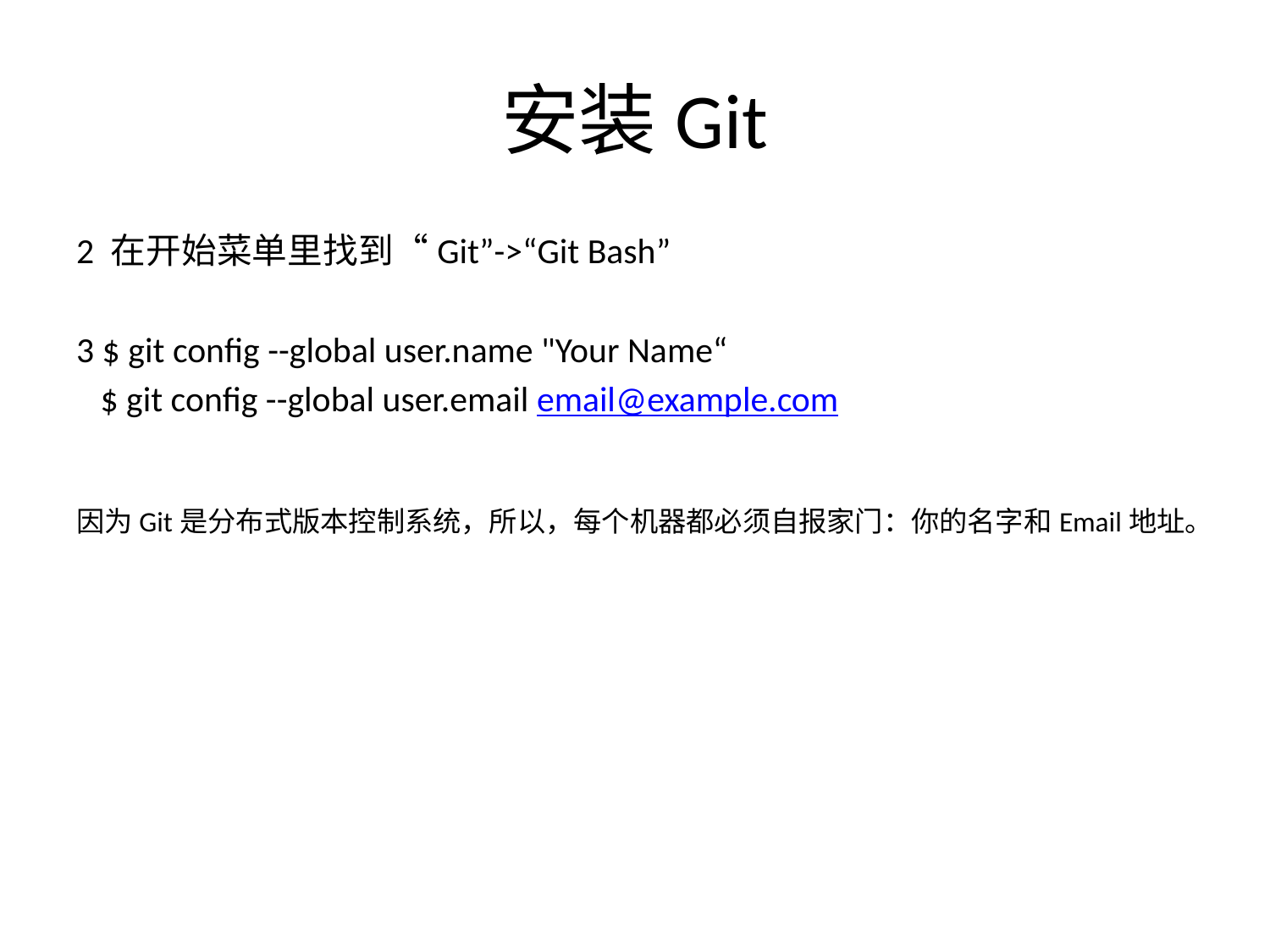

# 安装Git
2 在开始菜单里找到“Git”->“Git Bash”

3 $ git config --global user.name "Your Name“
   $ git config --global user.email email@example.com

因为Git是分布式版本控制系统，所以，每个机器都必须自报家门：你的名字和Email地址。